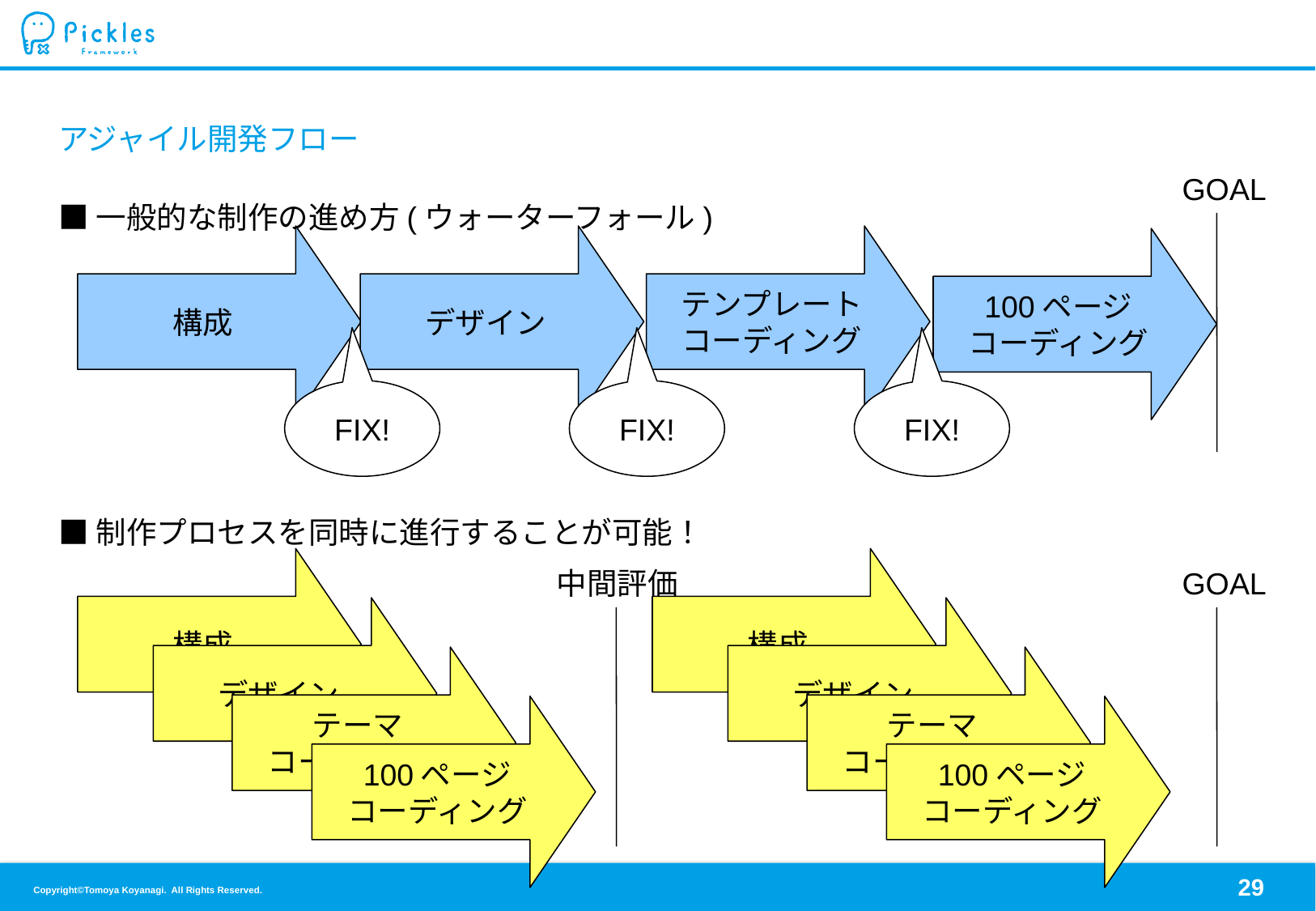

# アジャイル開発フロー
GOAL
■一般的な制作の進め方(ウォーターフォール)

構成
デザイン
テンプレート
コーディング
100ページ
コーディング
FIX!
FIX!
FIX!
■制作プロセスを同時に進行することが可能！
構成
構成
中間評価
GOAL
デザイン
デザイン

テーマ
コーディング
テーマ
コーディング
100ページ
コーディング
100ページ
コーディング
29